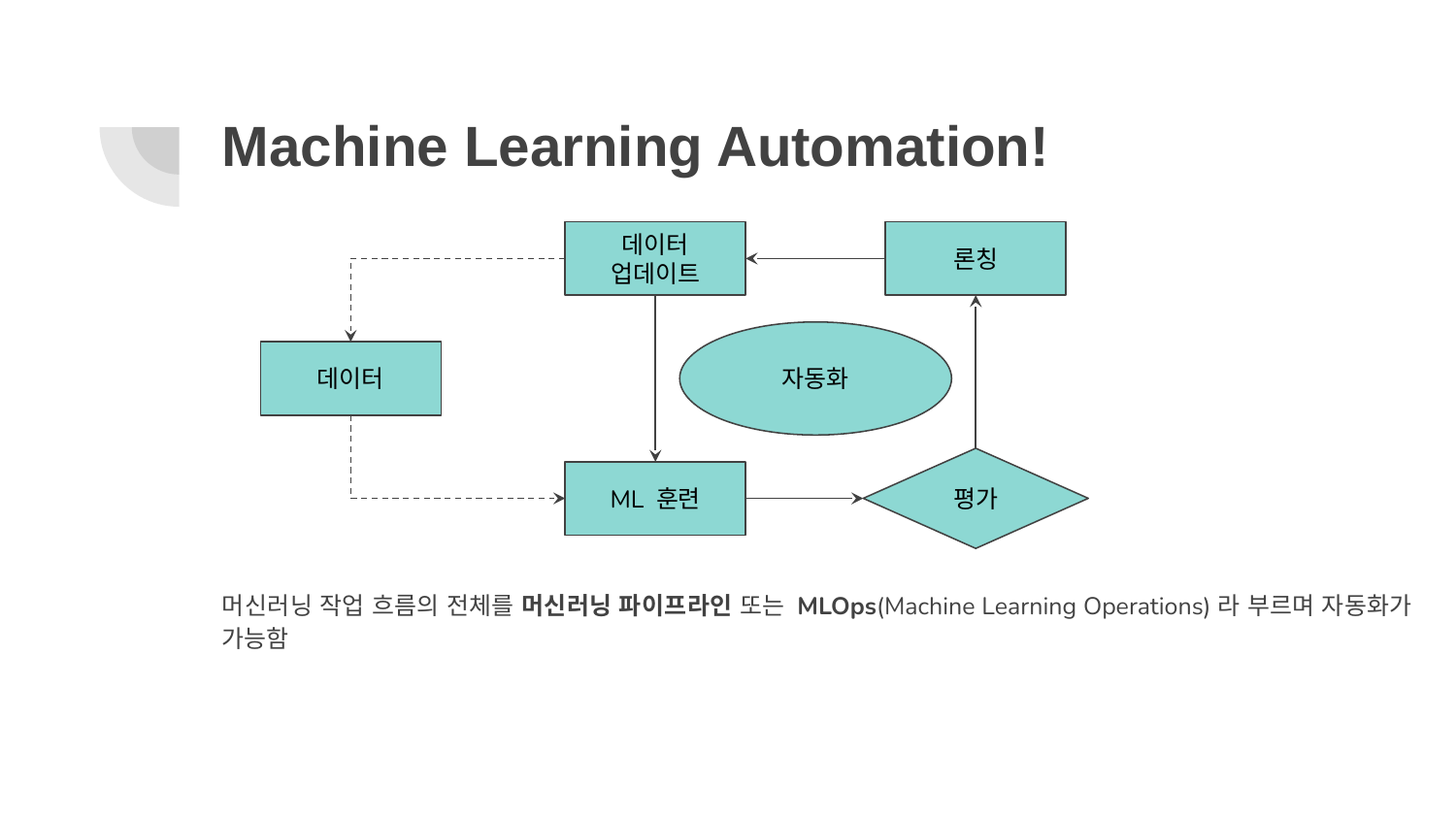

# Machine Learning Automation!
데이터 업데이트
론칭
자동화
데이터
평가
ML 훈련
머신러닝 작업 흐름의 전체를 머신러닝 파이프라인 또는 MLOps(Machine Learning Operations)라 부르며 자동화가 가능함